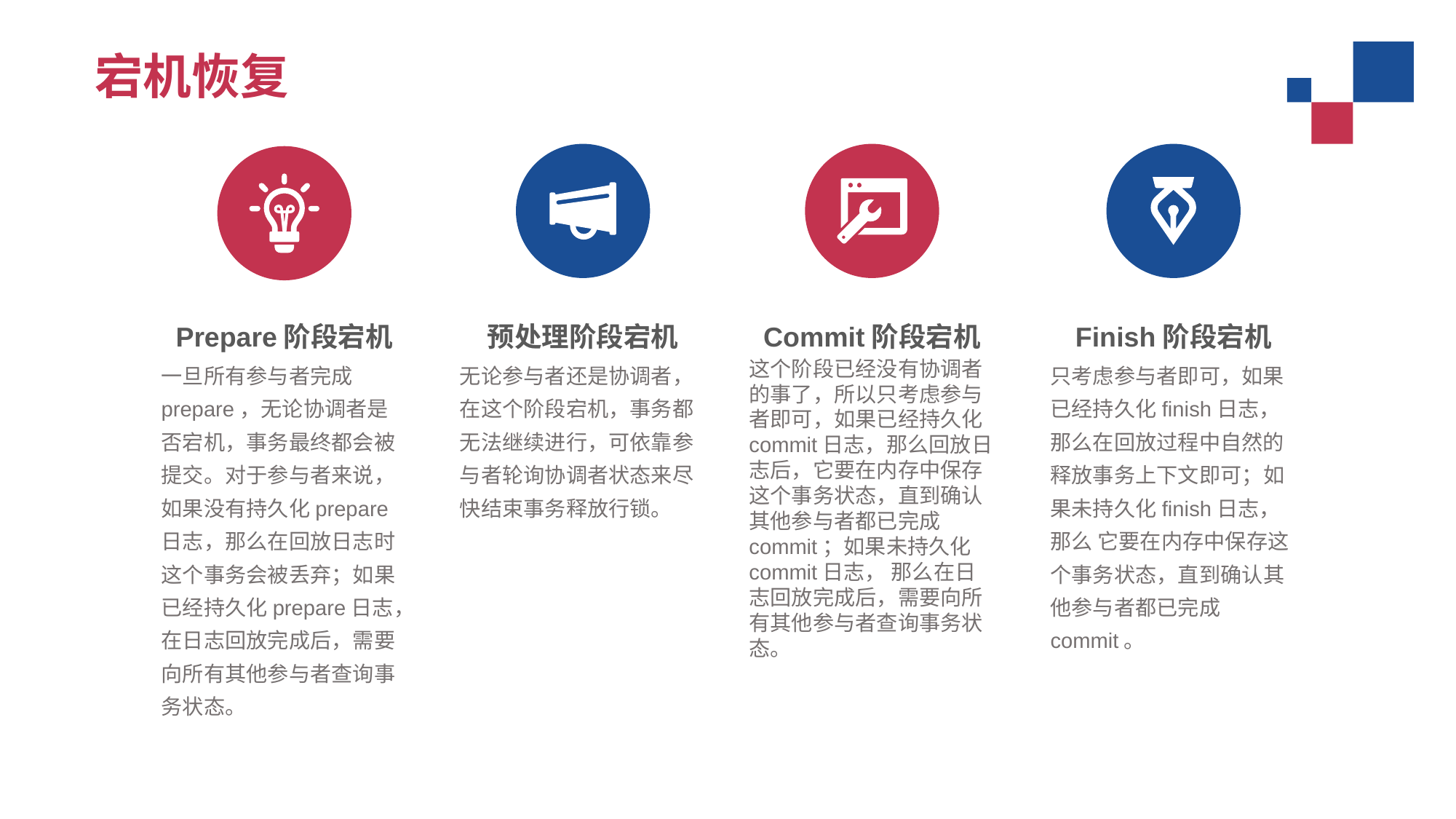

宕机恢复

Prepare阶段宕机
一旦所有参与者完成prepare，无论协调者是否宕机，事务最终都会被提交。对于参与者来说，如果没有持久化prepare日志，那么在回放日志时这个事务会被丢弃；如果已经持久化prepare日志，在日志回放完成后，需要向所有其他参与者查询事务状态。
预处理阶段宕机
无论参与者还是协调者，在这个阶段宕机，事务都无法继续进行，可依靠参与者轮询协调者状态来尽快结束事务释放行锁。
Commit阶段宕机
这个阶段已经没有协调者的事了，所以只考虑参与者即可，如果已经持久化commit日志，那么回放日志后，它要在内存中保存这个事务状态，直到确认其他参与者都已完成commit；如果未持久化commit日志， 那么在日志回放完成后，需要向所有其他参与者查询事务状态。
Finish阶段宕机
只考虑参与者即可，如果已经持久化finish日志，那么在回放过程中自然的释放事务上下文即可；如果未持久化finish日志，那么 它要在内存中保存这个事务状态，直到确认其他参与者都已完成commit。